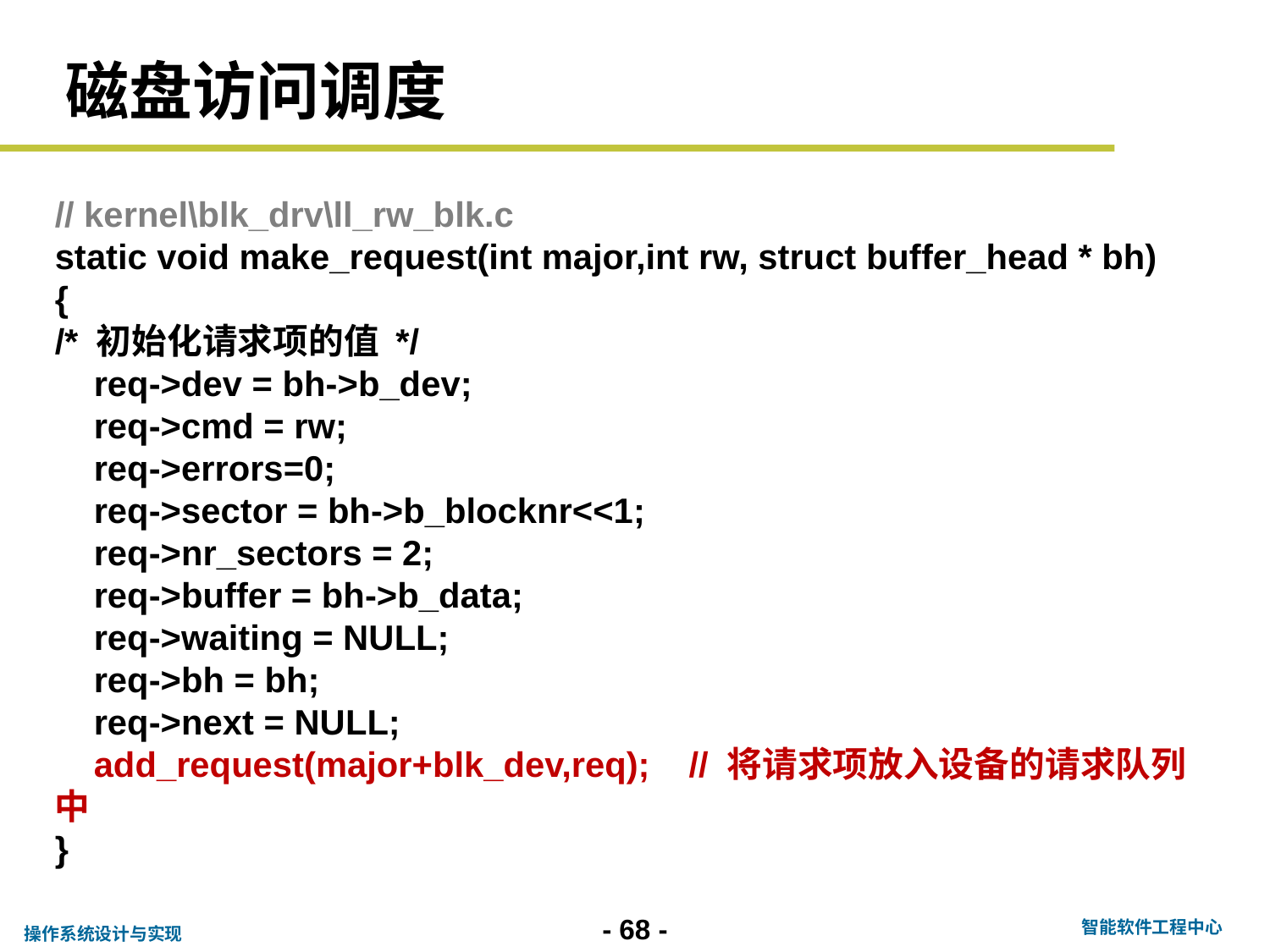

# 磁盘访问调度
// kernel\blk_drv\ll_rw_blk.c
static void make_request(int major,int rw, struct buffer_head * bh)
{
/* 初始化请求项的值 */
    req->dev = bh->b_dev;
    req->cmd = rw;
    req->errors=0;
    req->sector = bh->b_blocknr<<1;
    req->nr_sectors = 2;
    req->buffer = bh->b_data;
    req->waiting = NULL;
    req->bh = bh;
    req->next = NULL;
    add_request(major+blk_dev,req);    // 将请求项放入设备的请求队列中
}